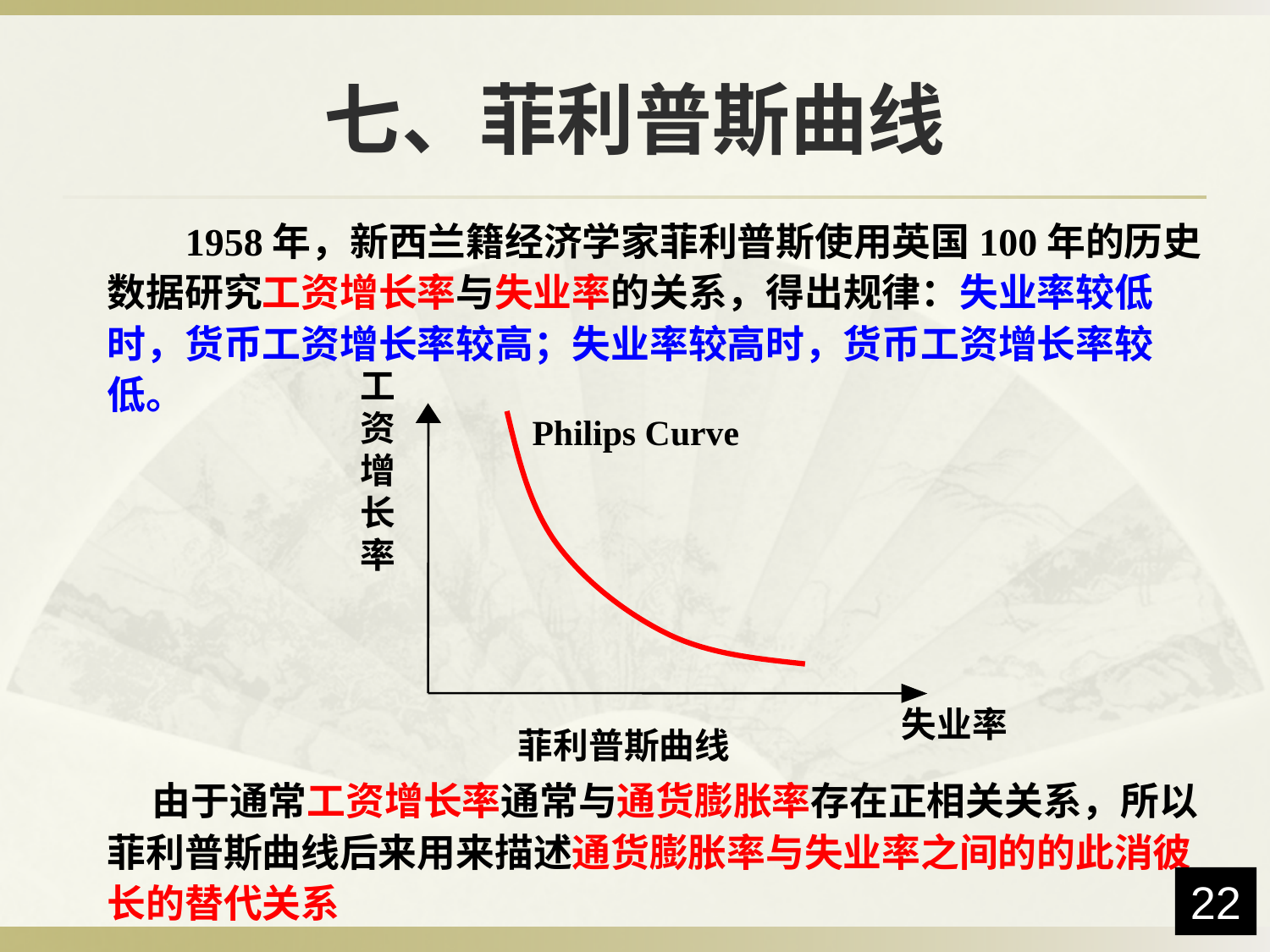

# 七、菲利普斯曲线
        1958年，新西兰籍经济学家菲利普斯使用英国100年的历史数据研究工资增长率与失业率的关系，得出规律：失业率较低时，货币工资增长率较高；失业率较高时，货币工资增长率较低。
工
资
增
长
率

Philips Curve

失业率
菲利普斯曲线
    由于通常工资增长率通常与通货膨胀率存在正相关关系，所以菲利普斯曲线后来用来描述通货膨胀率与失业率之间的的此消彼长的替代关系
22